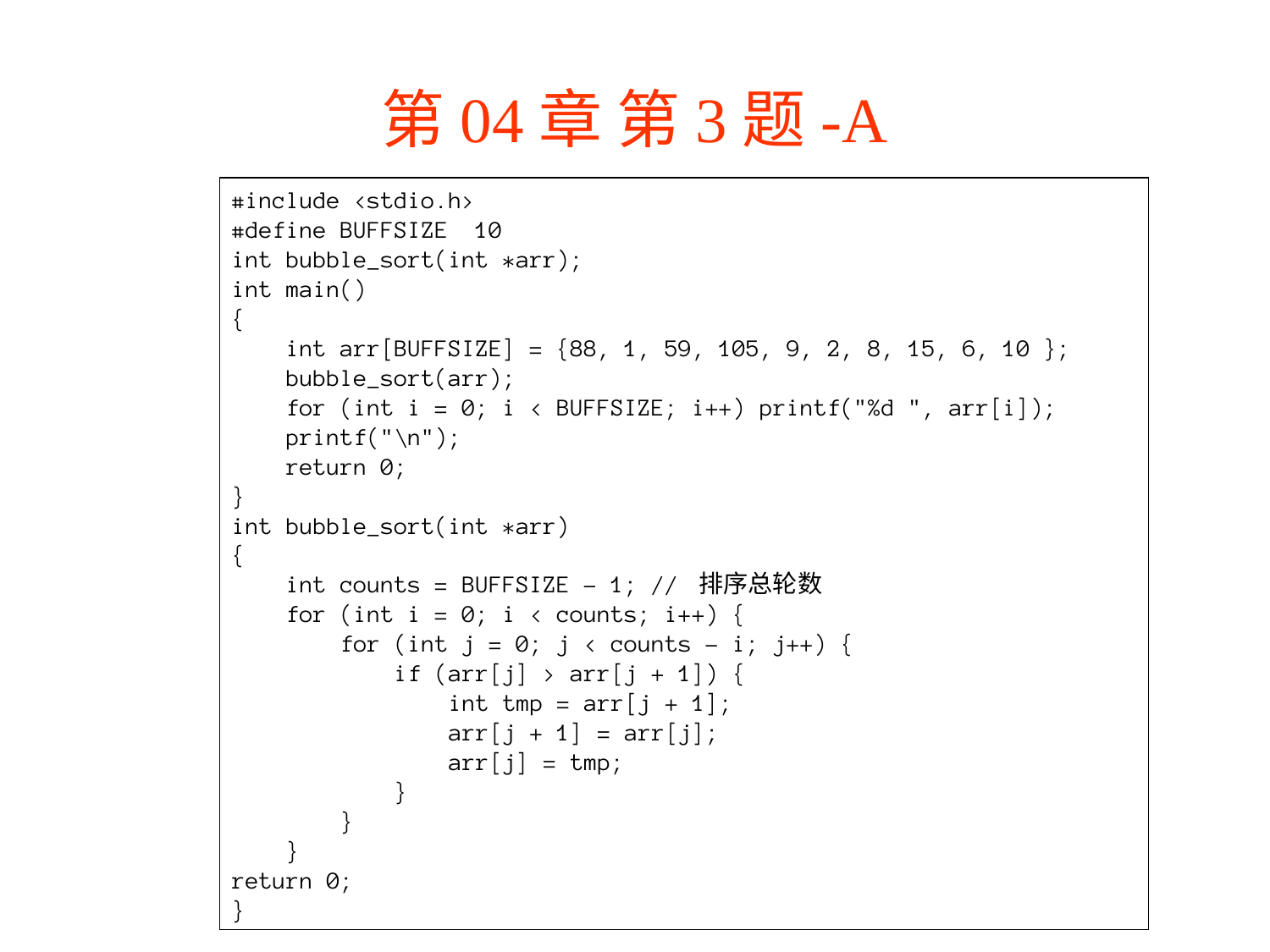

# 第04章 第3题-A
#include <stdio.h>
#define BUFFSIZE  10
int bubble_sort(int *arr);
int main()
{
    int arr[BUFFSIZE] = {88, 1, 59, 105, 9, 2, 8, 15, 6, 10 };
    bubble_sort(arr);
    for (int i = 0; i < BUFFSIZE; i++) printf("%d ", arr[i]);
    printf("\n");
    return 0;
}
int bubble_sort(int *arr)
{
    int counts = BUFFSIZE - 1; // 排序总轮数
    for (int i = 0; i < counts; i++) {
        for (int j = 0; j < counts - i; j++) {
            if (arr[j] > arr[j + 1]) {
                int tmp = arr[j + 1];
                arr[j + 1] = arr[j];
                arr[j] = tmp;
            }
        }
    }
return 0;
}